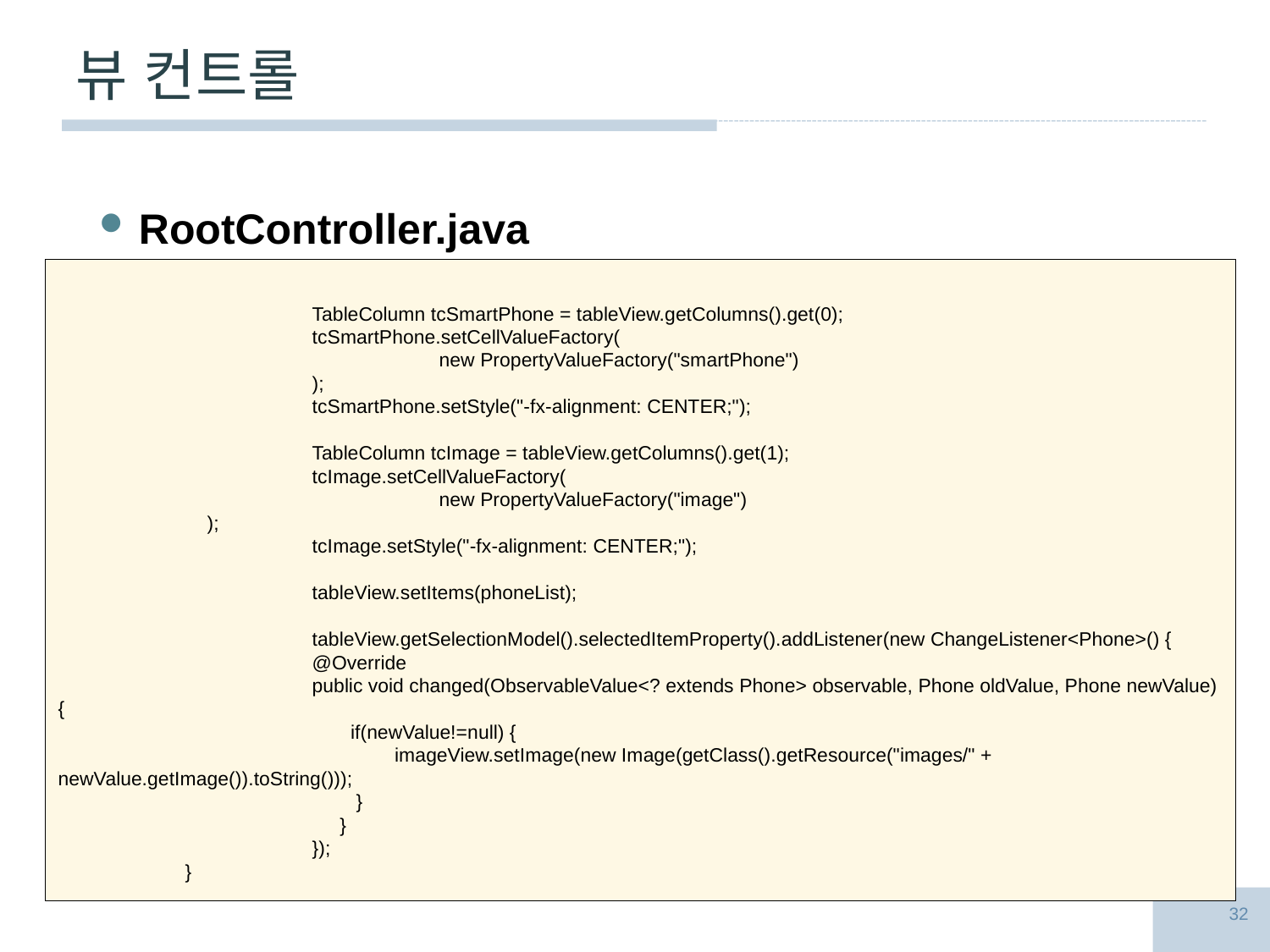

# 뷰 컨트롤
RootController.java

		TableColumn tcSmartPhone = tableView.getColumns().get(0);
		tcSmartPhone.setCellValueFactory(
			new PropertyValueFactory("smartPhone")
		);
		tcSmartPhone.setStyle("-fx-alignment: CENTER;");

		TableColumn tcImage = tableView.getColumns().get(1);
		tcImage.setCellValueFactory(
			new PropertyValueFactory("image")
	    );
		tcImage.setStyle("-fx-alignment: CENTER;");

		tableView.setItems(phoneList);

		tableView.getSelectionModel().selectedItemProperty().addListener(new ChangeListener<Phone>() {
		@Override
		public void changed(ObservableValue<? extends Phone> observable, Phone oldValue, Phone newValue) {
		       if(newValue!=null) {
		               imageView.setImage(new Image(getClass().getResource("images/" + newValue.getImage()).toString()));
		        }
		     }
		});
	}